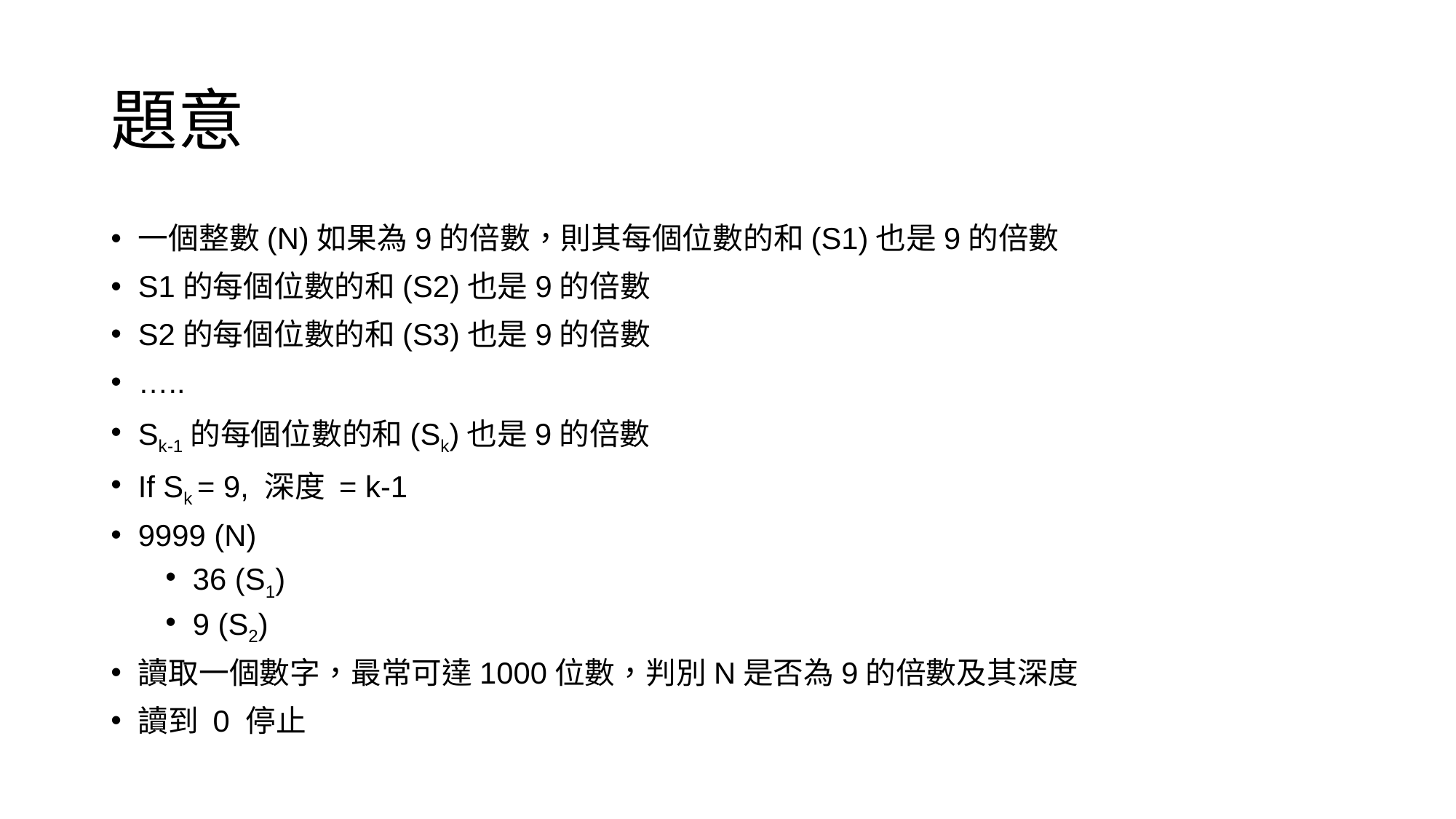

# 題意
一個整數(N)如果為9的倍數，則其每個位數的和(S1)也是9的倍數
S1的每個位數的和(S2)也是9的倍數
S2的每個位數的和(S3)也是9的倍數
…..
Sk-1的每個位數的和(Sk)也是9的倍數
If Sk = 9, 深度 = k-1
9999 (N)
36 (S1)
9 (S2)
讀取一個數字，最常可達1000位數，判別N是否為9的倍數及其深度
讀到 0 停止